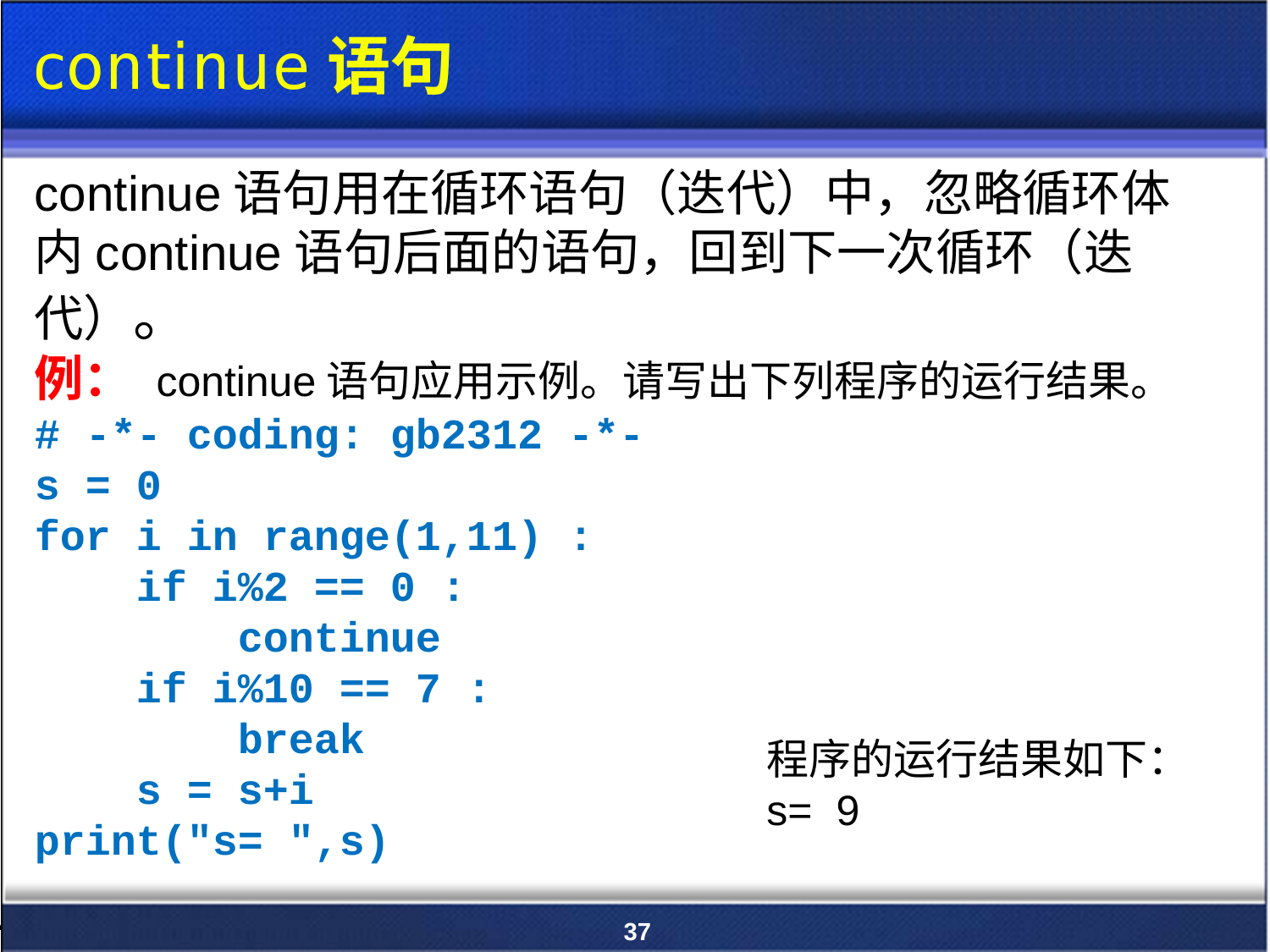

continue语句

continue语句用在循环语句（迭代）中，忽略循环体内continue语句后面的语句，回到下一次循环（迭代）。
例： continue语句应用示例。请写出下列程序的运行结果。
# -*- coding: gb2312 -*-
s = 0
for i in range(1,11) :
    if i%2 == 0 :
        continue
    if i%10 == 7 :
        break
    s = s+i
print("s= ",s)
程序的运行结果如下：
s=  9
37